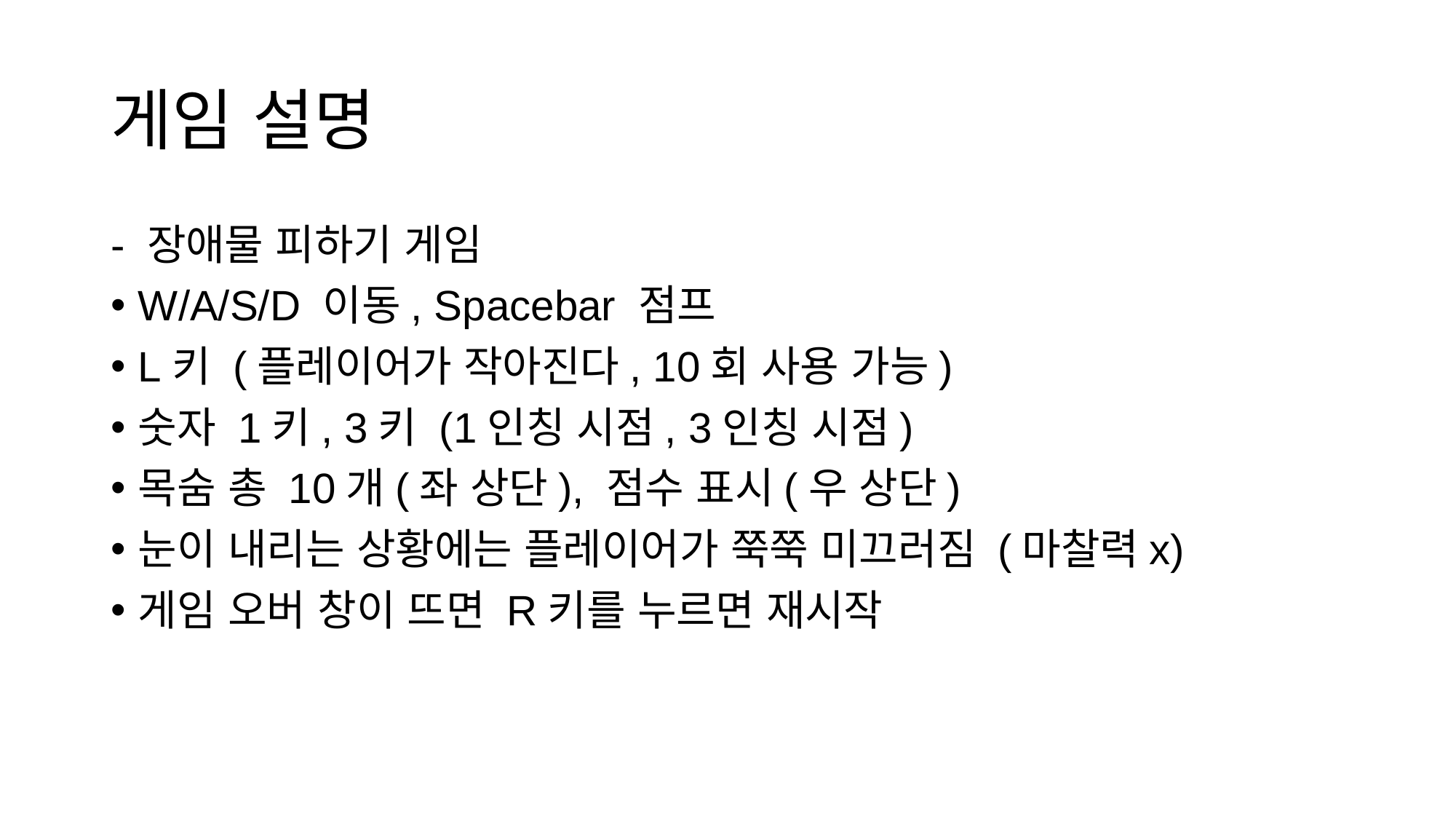

# 게임 설명
- 장애물 피하기 게임
W/A/S/D 이동, Spacebar 점프
L키 (플레이어가 작아진다, 10회 사용 가능)
숫자 1키, 3키 (1인칭 시점, 3인칭 시점)
목숨 총 10개(좌 상단), 점수 표시(우 상단)
눈이 내리는 상황에는 플레이어가 쭉쭉 미끄러짐 (마찰력x)
게임 오버 창이 뜨면 R키를 누르면 재시작